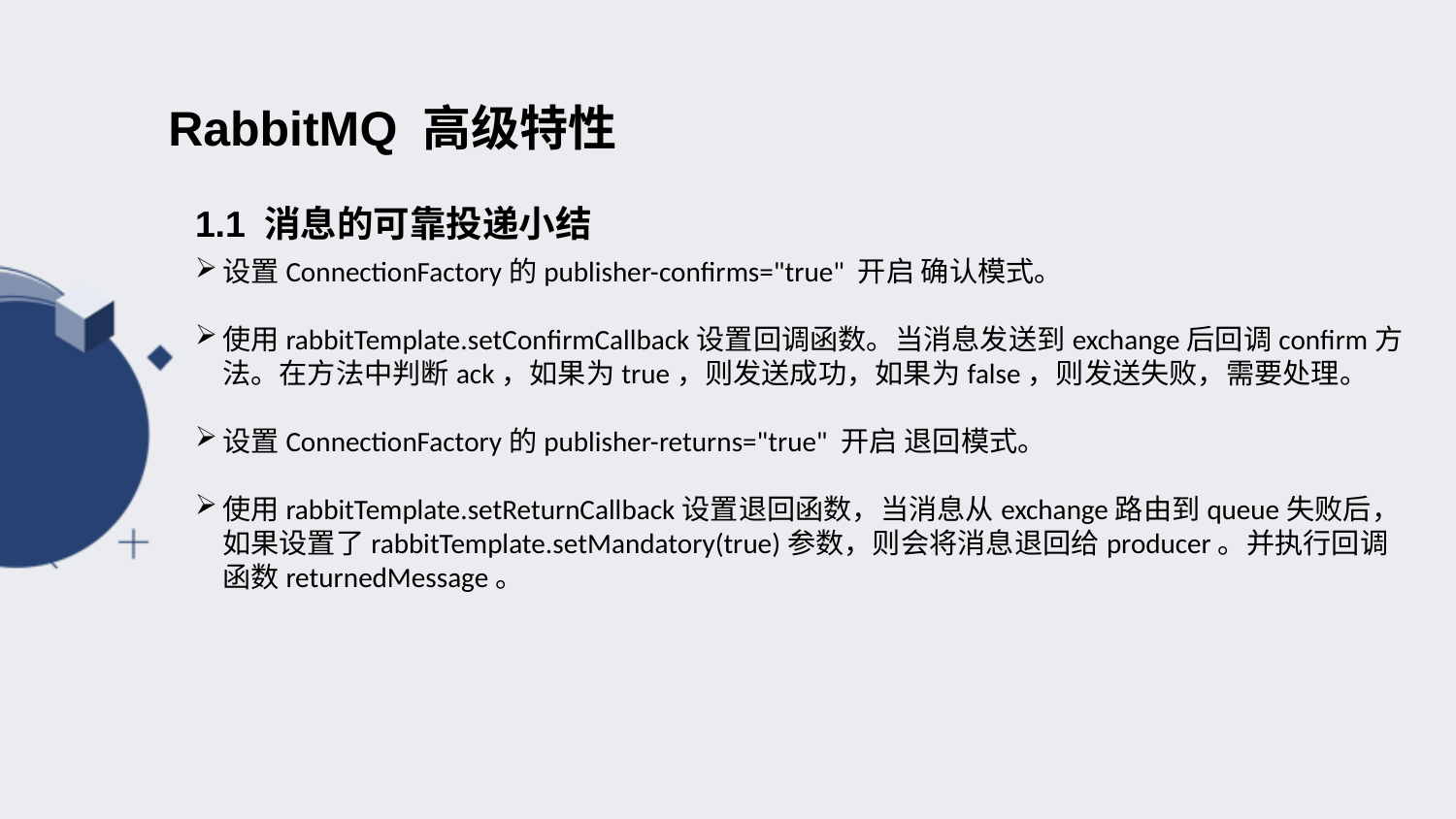

RabbitMQ 高级特性
1.1 消息的可靠投递小结

设置ConnectionFactory的publisher-confirms="true" 开启 确认模式。

使用rabbitTemplate.setConfirmCallback设置回调函数。当消息发送到exchange后回调confirm方法。在方法中判断ack，如果为true，则发送成功，如果为false，则发送失败，需要处理。

设置ConnectionFactory的publisher-returns="true" 开启 退回模式。

使用rabbitTemplate.setReturnCallback设置退回函数，当消息从exchange路由到queue失败后，如果设置了rabbitTemplate.setMandatory(true)参数，则会将消息退回给producer。并执行回调函数returnedMessage。